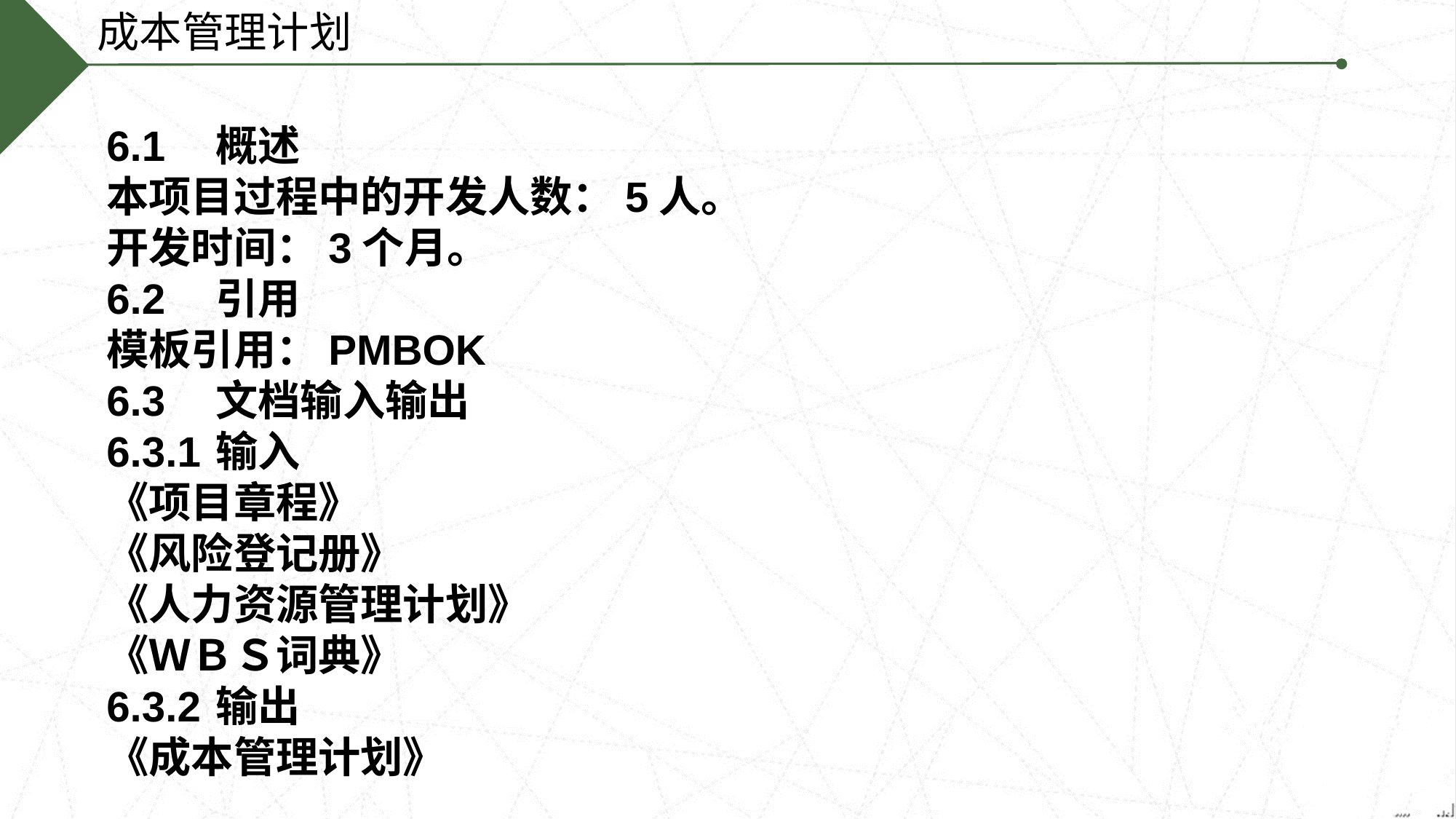

成本管理计划

6.1	概述
本项目过程中的开发人数：5人。
开发时间：3个月。
6.2	引用
模板引用：PMBOK
6.3	文档输入输出
6.3.1	输入
《项目章程》
《风险登记册》
《人力资源管理计划》
《ＷＢＳ词典》
6.3.2	输出
《成本管理计划》